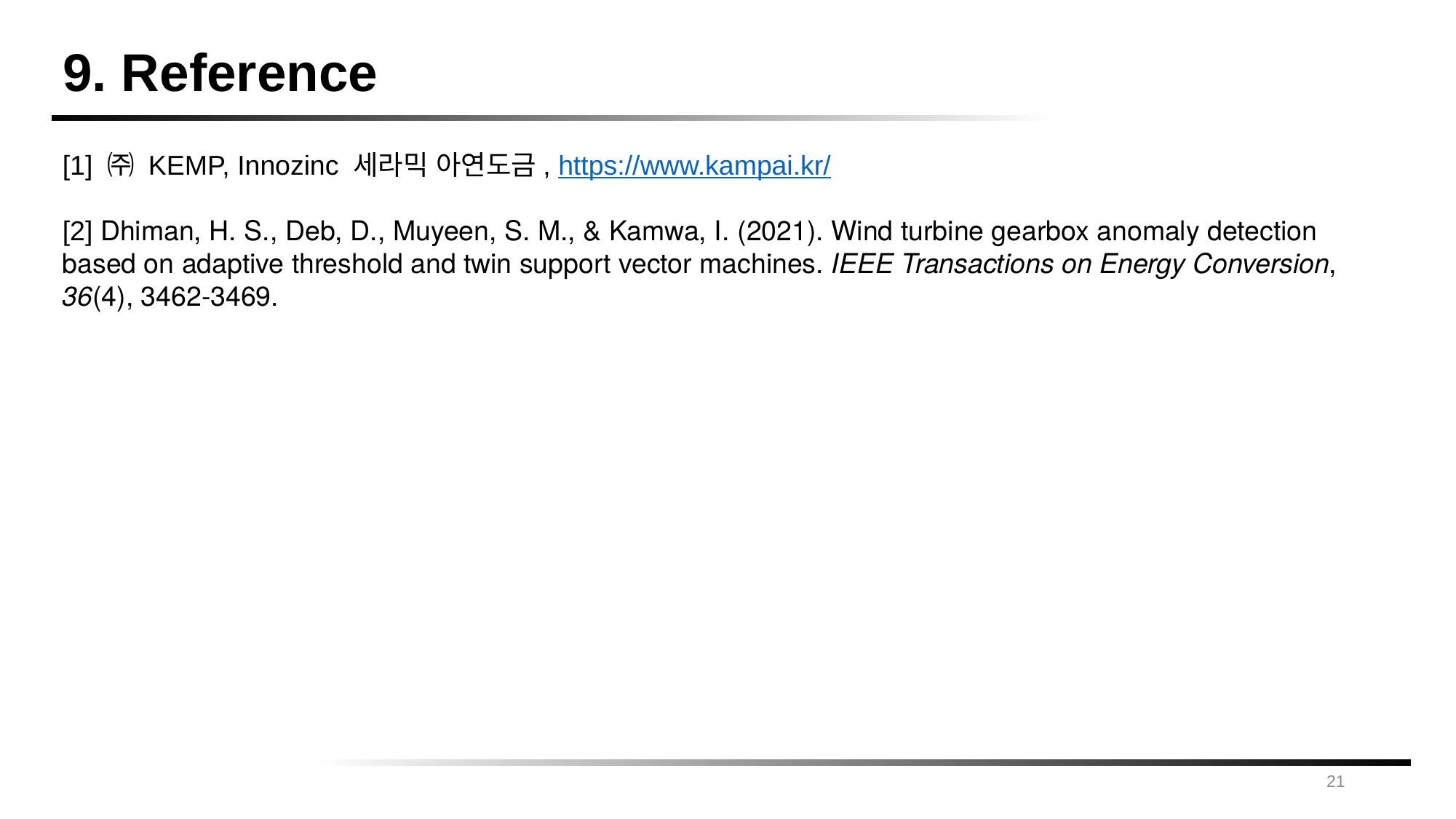

# 9. Reference
[1] ㈜ KEMP, Innozinc 세라믹 아연도금, https://www.kampai.kr/

[2] Dhiman, H. S., Deb, D., Muyeen, S. M., & Kamwa, I. (2021). Wind turbine gearbox anomaly detection based on adaptive threshold and twin support vector machines. IEEE Transactions on Energy Conversion, 36(4), 3462-3469.

21